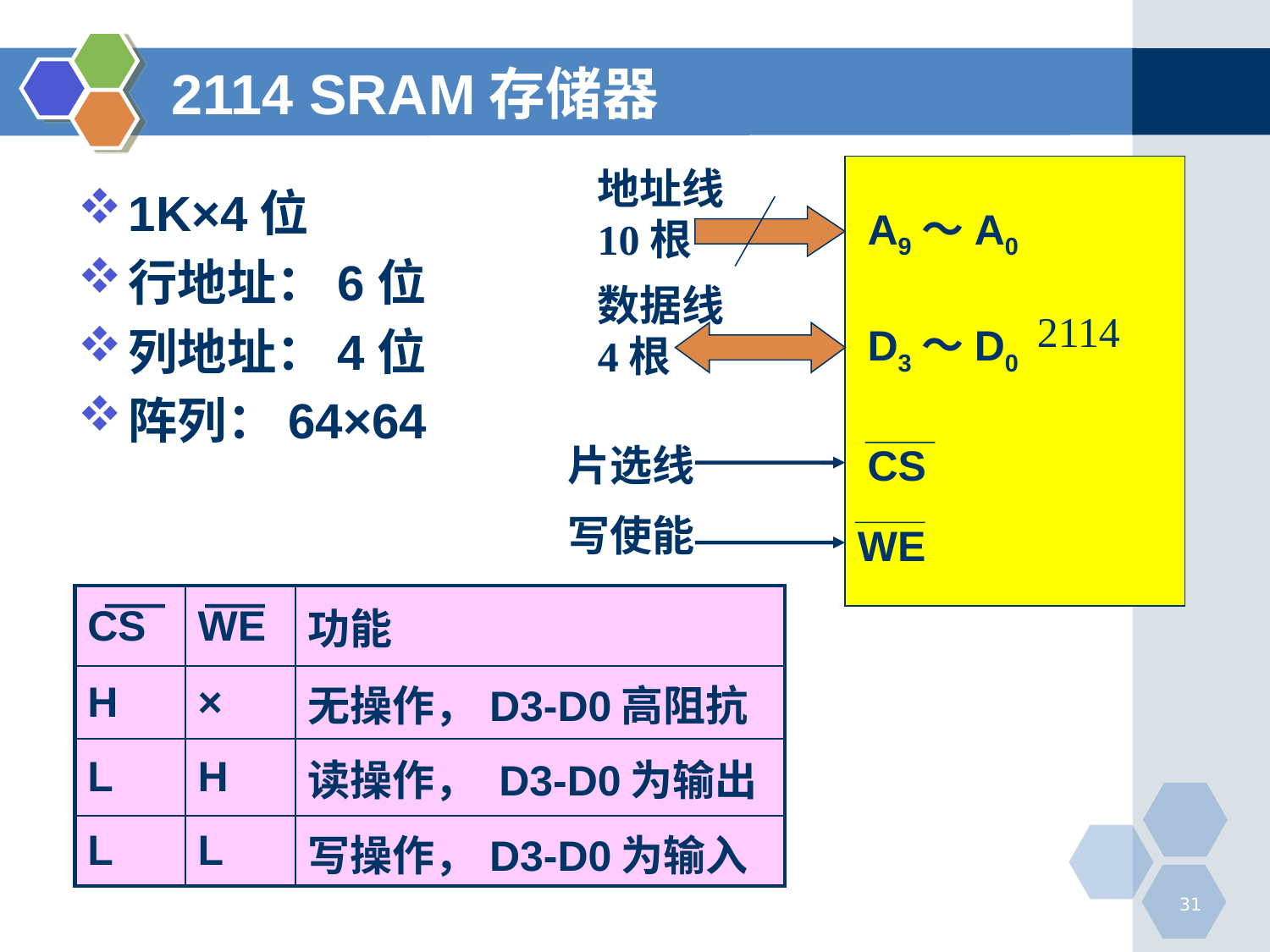

# 2114 SRAM存储器
地址线10根

            2114

1K×4位
行地址：6位
列地址：4位
阵列：64×64
A9～A0
数据线4根

D3～D0
片选线

CS

写使能

WE

| CS | WE | 功能 |
| --- | --- | --- |
| H | × | 无操作，D3-D0高阻抗 |
| L | H | 读操作， D3-D0为输出 |
| L | L | 写操作，D3-D0为输入 |

31